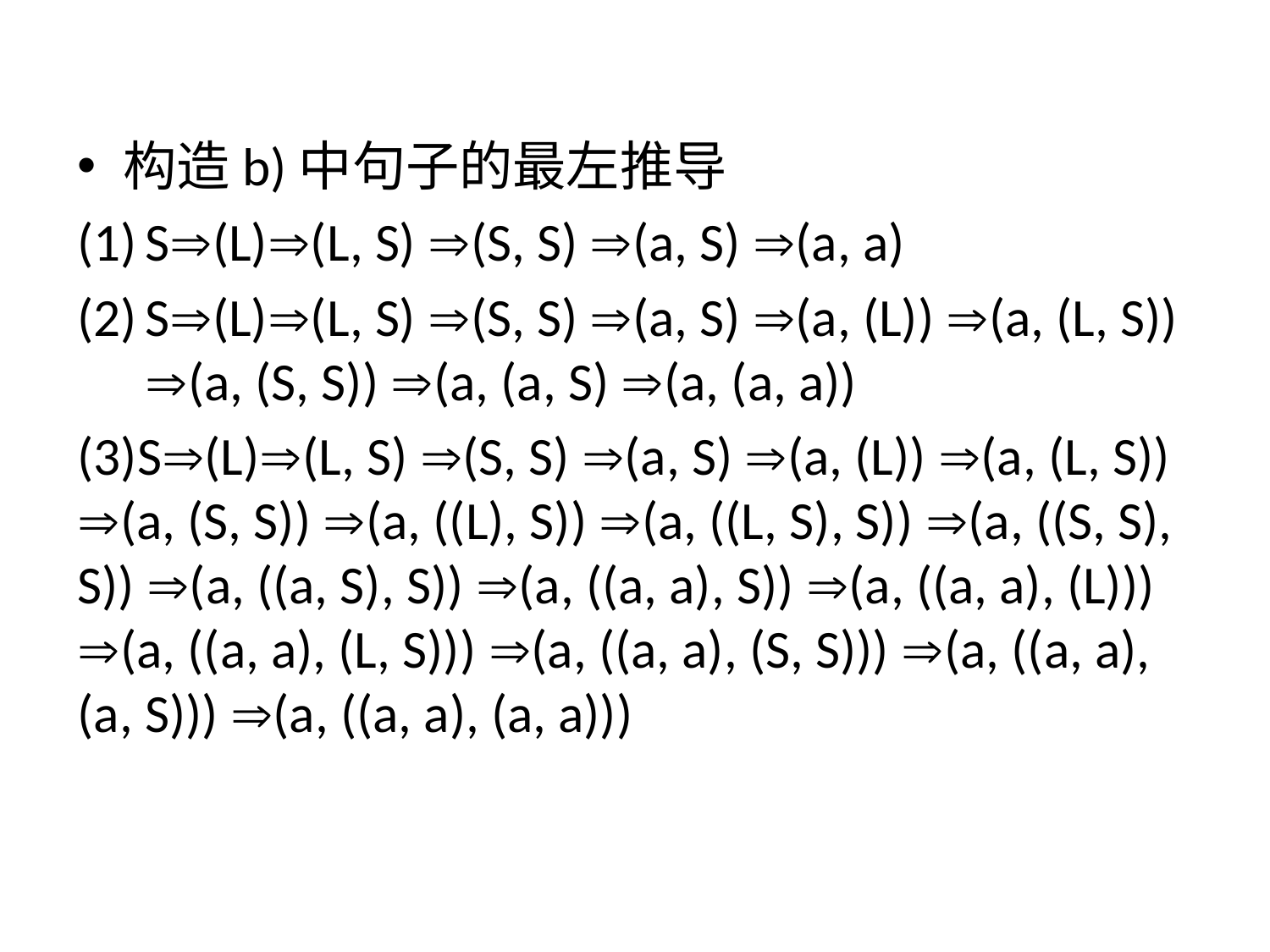

构造b)中句子的最左推导
S⇒(L)⇒(L, S) ⇒(S, S) ⇒(a, S) ⇒(a, a)
S⇒(L)⇒(L, S) ⇒(S, S) ⇒(a, S) ⇒(a, (L)) ⇒(a, (L, S)) ⇒(a, (S, S)) ⇒(a, (a, S) ⇒(a, (a, a))
(3)S⇒(L)⇒(L, S) ⇒(S, S) ⇒(a, S) ⇒(a, (L)) ⇒(a, (L, S)) ⇒(a, (S, S)) ⇒(a, ((L), S)) ⇒(a, ((L, S), S)) ⇒(a, ((S, S), S)) ⇒(a, ((a, S), S)) ⇒(a, ((a, a), S)) ⇒(a, ((a, a), (L))) ⇒(a, ((a, a), (L, S))) ⇒(a, ((a, a), (S, S))) ⇒(a, ((a, a), (a, S))) ⇒(a, ((a, a), (a, a)))